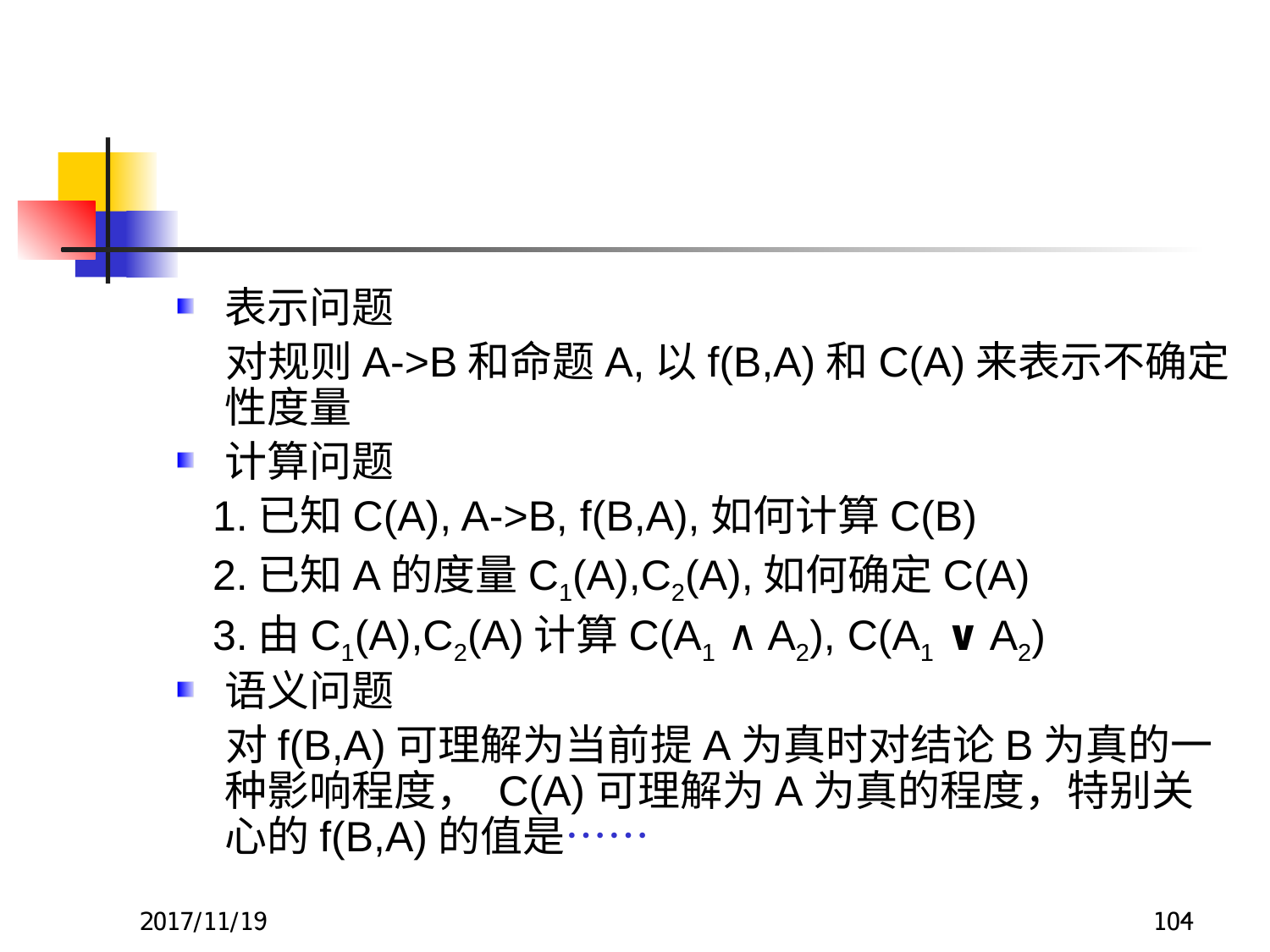

表示问题
    对规则A->B和命题A,以f(B,A)和C(A)来表示不确定性度量
计算问题
   1.已知C(A), A->B, f(B,A),如何计算C(B)
   2.已知A的度量C1(A),C2(A),如何确定C(A)
   3.由C1(A),C2(A)计算C(A1 ∧ A2), C(A1 ∨ A2)
语义问题
    对f(B,A)可理解为当前提A为真时对结论B为真的一种影响程度， C(A)可理解为A为真的程度，特别关心的f(B,A)的值是……
2017/11/19
104